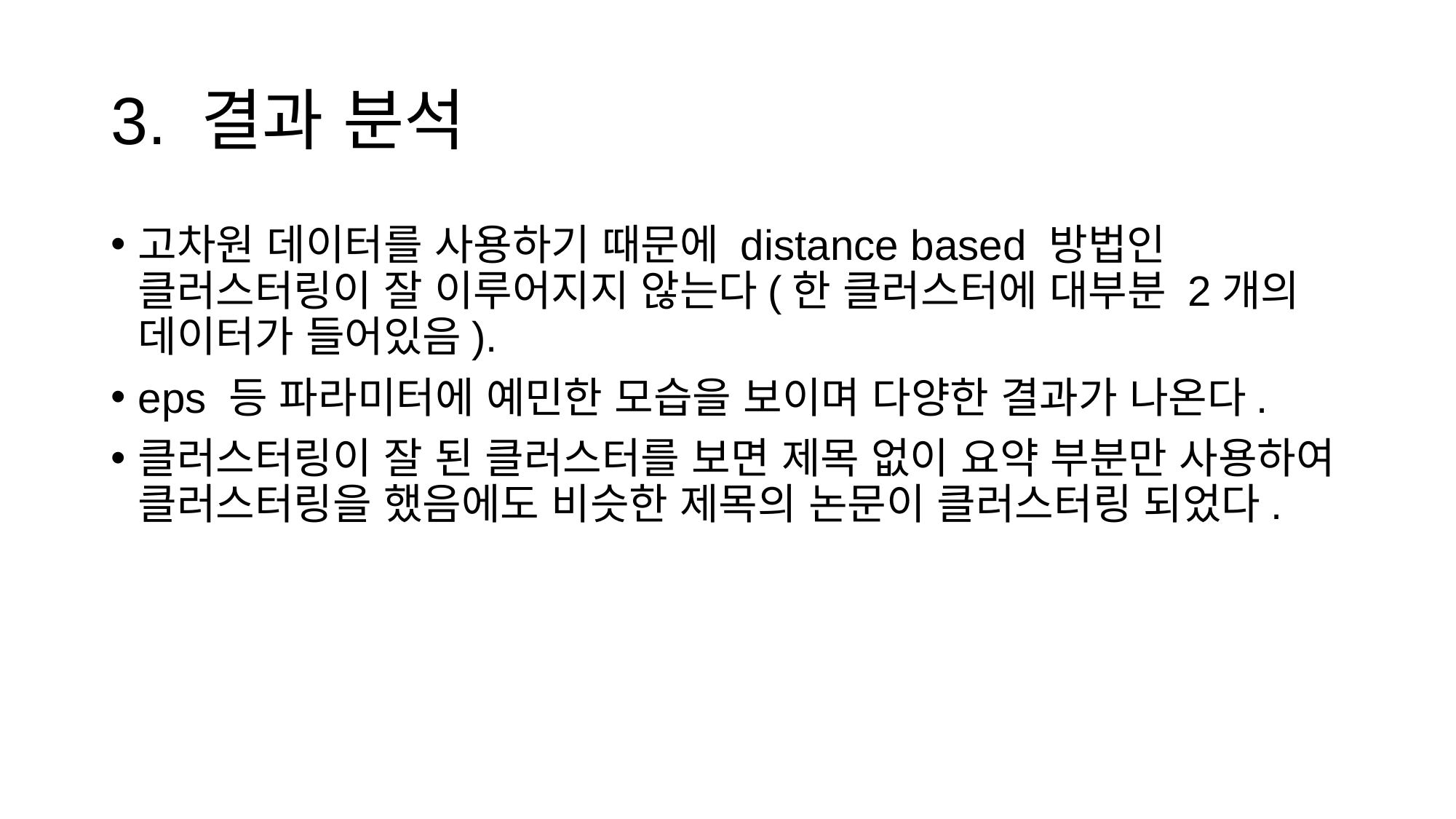

# 3. 결과 분석
고차원 데이터를 사용하기 때문에 distance based 방법인 클러스터링이 잘 이루어지지 않는다(한 클러스터에 대부분 2개의 데이터가 들어있음).
eps 등 파라미터에 예민한 모습을 보이며 다양한 결과가 나온다.
클러스터링이 잘 된 클러스터를 보면 제목 없이 요약 부분만 사용하여 클러스터링을 했음에도 비슷한 제목의 논문이 클러스터링 되었다.